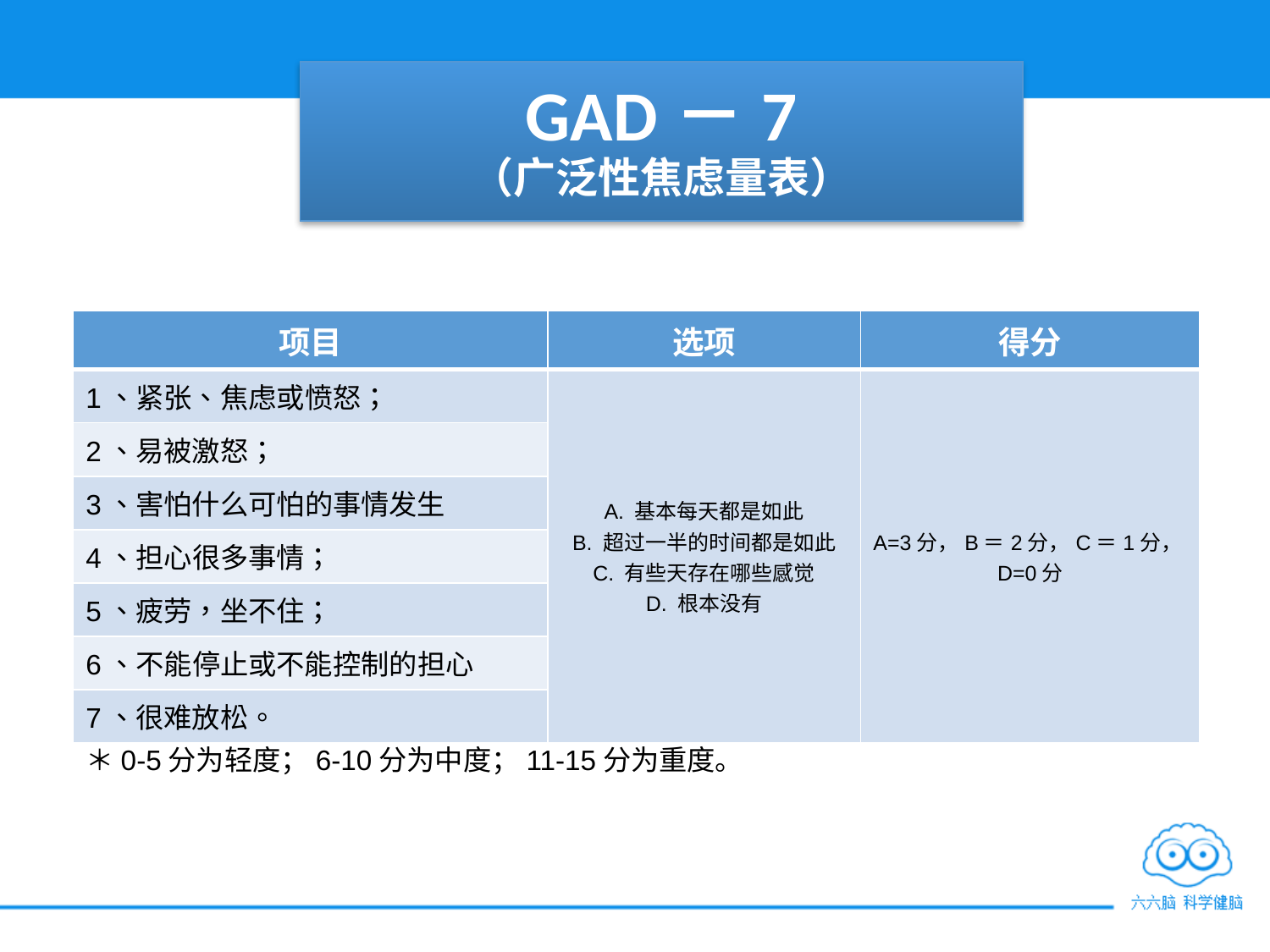

# GAD－7 （广泛性焦虑量表）

＊0-5分为轻度；6-10分为中度；11-15分为重度。
| 项目 | 选项 | 得分 |
| --- | --- | --- |
| 1、紧张、焦虑或愤怒； | A. 基本每天都是如此 B. 超过一半的时间都是如此 C. 有些天存在哪些感觉 D. 根本没有 | A=3分，B＝2分，C＝1分，D=0分 |
| 2、易被激怒； |  |  |
| 3、害怕什么可怕的事情发生 |  |  |
| 4、担心很多事情； |  |  |
| 5、疲劳，坐不住； |  |  |
| 6、不能停止或不能控制的担心 |  |  |
| 7、很难放松。 |  |  |